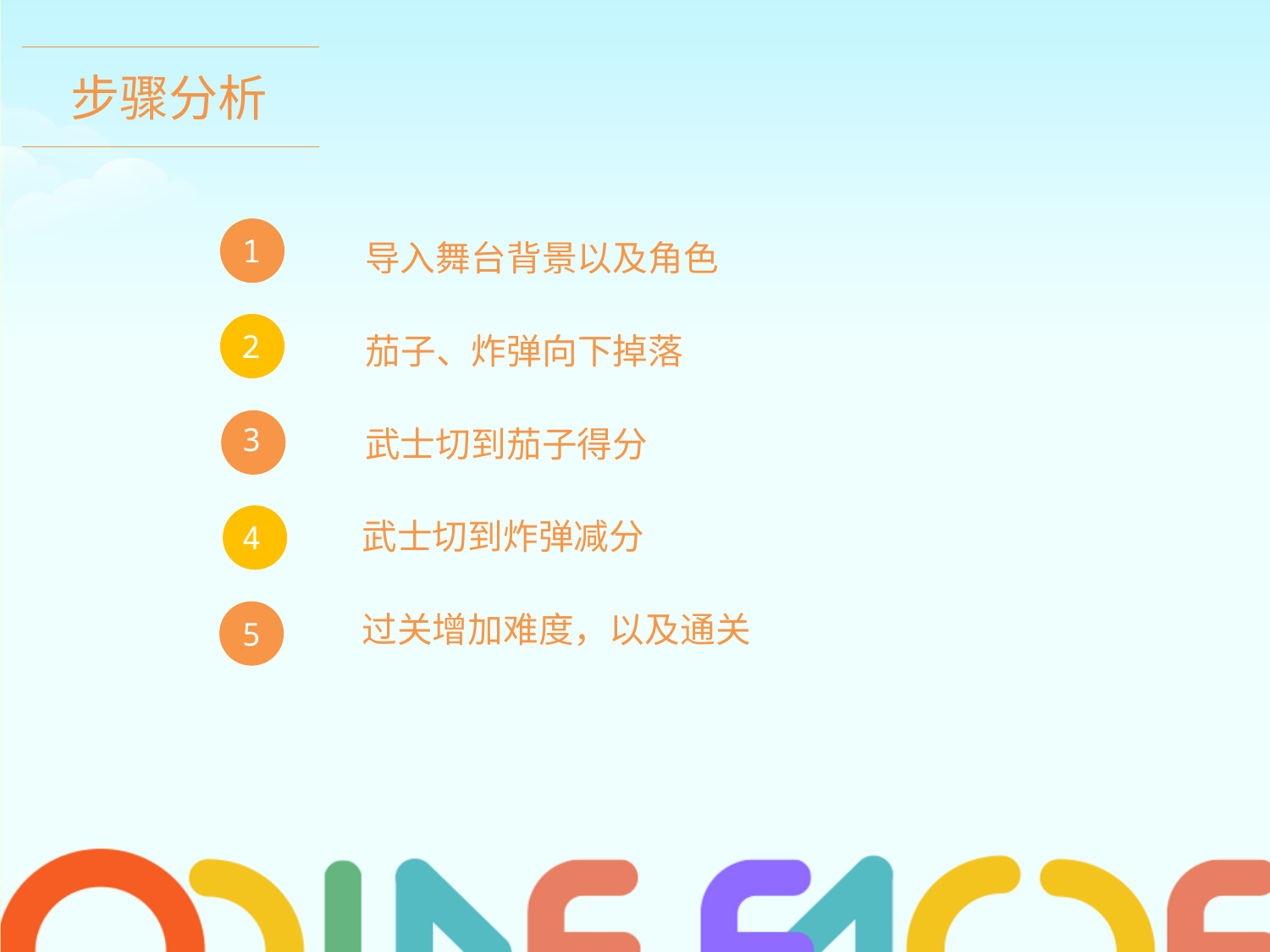

步骤分析

1
导入舞台背景以及角色

2
茄子、炸弹向下掉落

3
武士切到茄子得分

4
武士切到炸弹减分
过关增加难度，以及通关

5